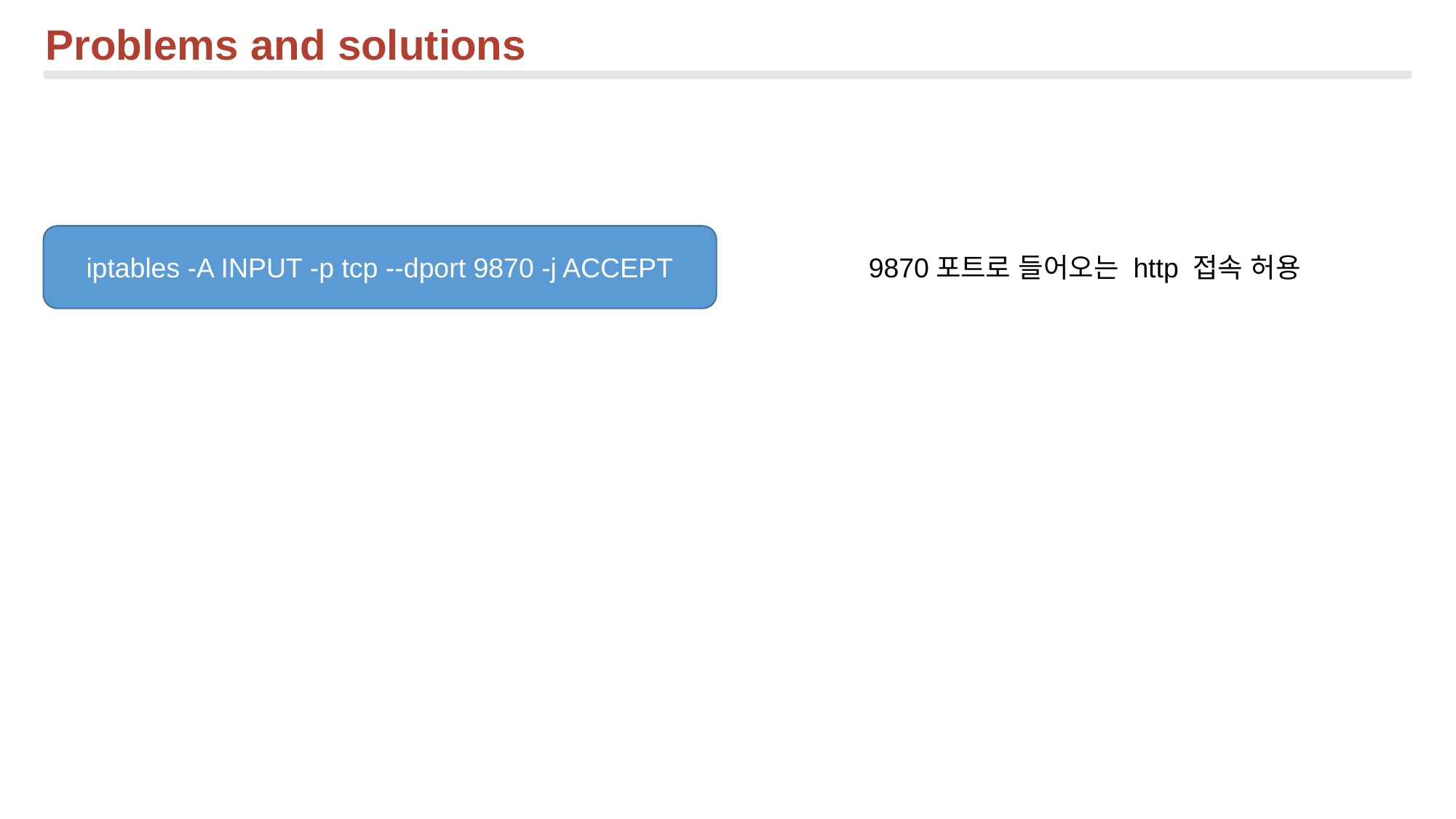

Problems and solutions

iptables -A INPUT -p tcp --dport 9870 -j ACCEPT
9870포트로 들어오는 http 접속 허용